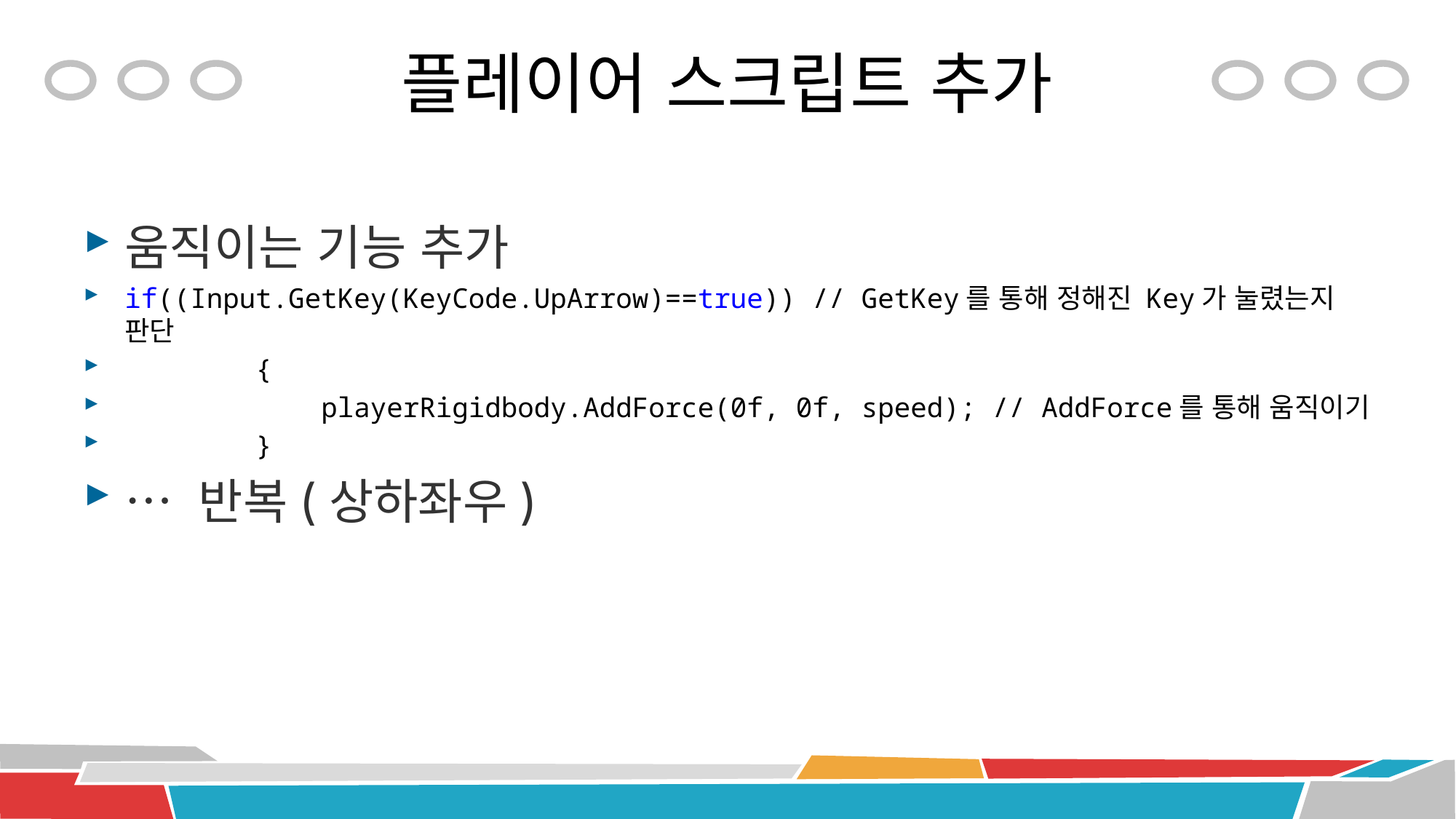

# 플레이어 스크립트 추가
움직이는 기능 추가
if((Input.GetKey(KeyCode.UpArrow)==true)) // GetKey를 통해 정해진 Key가 눌렸는지 판단
        {
            playerRigidbody.AddForce(0f, 0f, speed); // AddForce를 통해 움직이기
        }
… 반복(상하좌우)